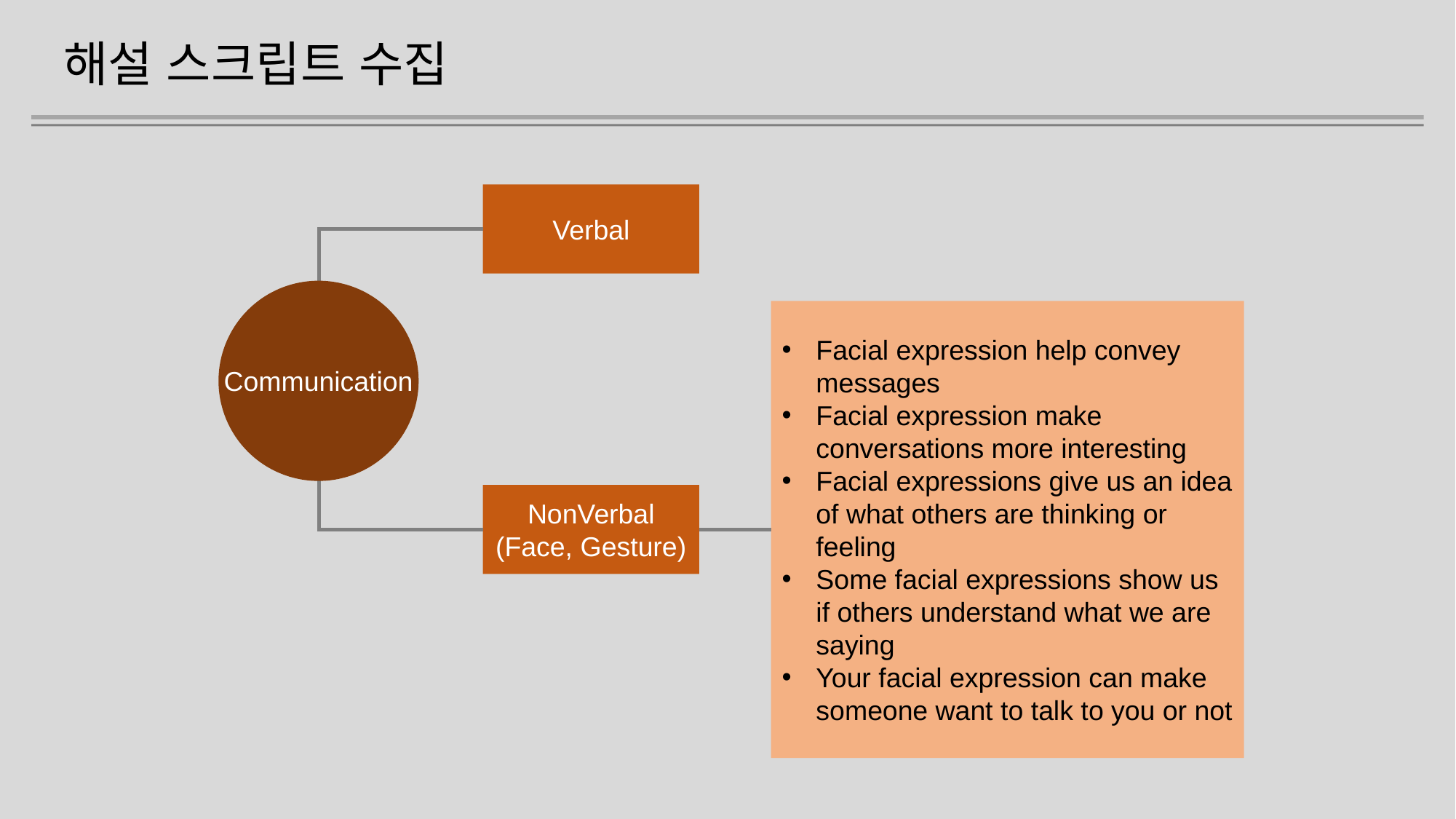

해설 스크립트 수집
Verbal

Communication
Facial expression help convey messages
Facial expression make conversations more interesting
Facial expressions give us an idea of what others are thinking or feeling
Some facial expressions show us if others understand what we are saying
Your facial expression can make someone want to talk to you or not
NonVerbal
(Face, Gesture)